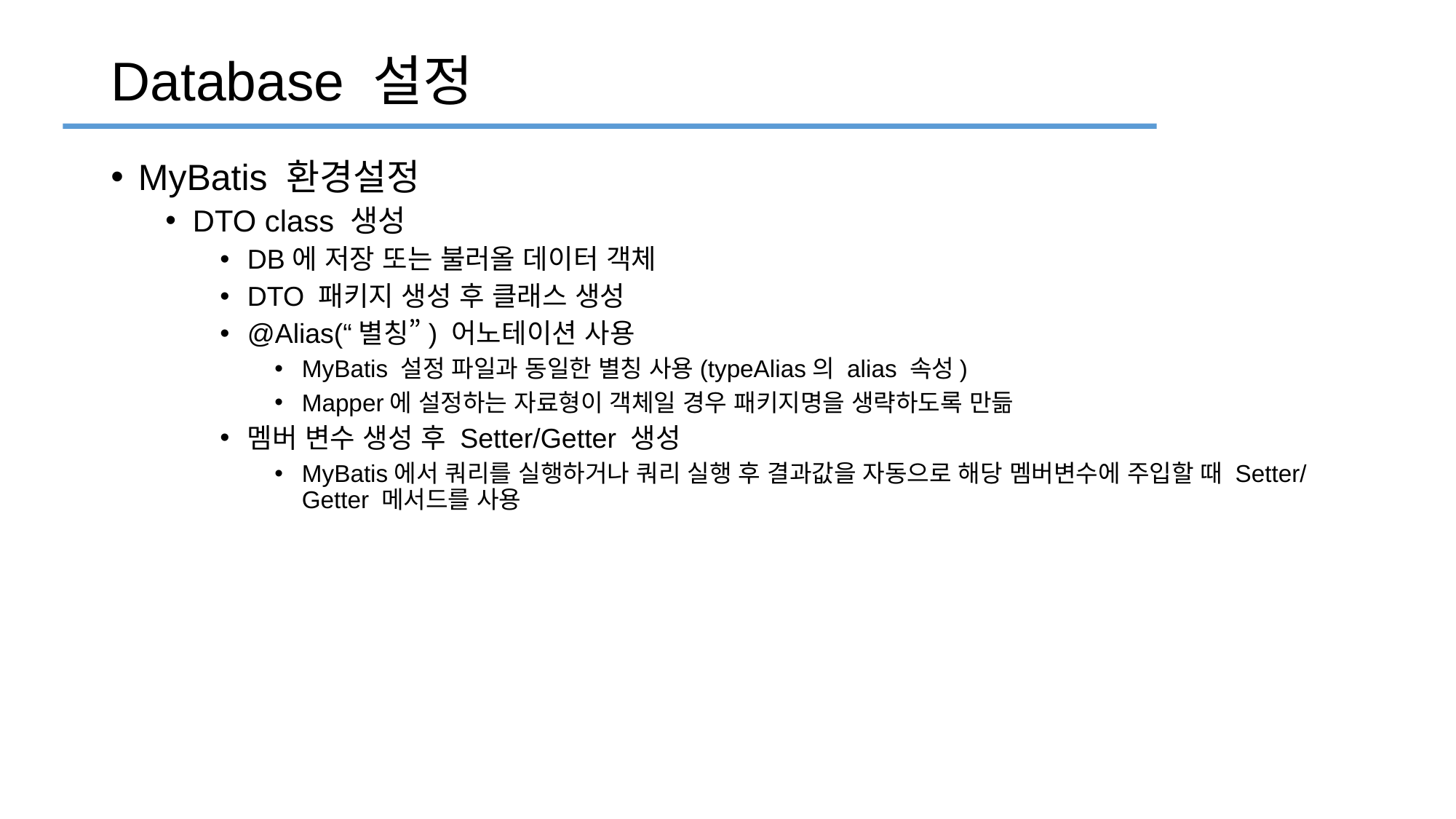

# Database 설정
MyBatis 환경설정
DTO class 생성
DB에 저장 또는 불러올 데이터 객체
DTO 패키지 생성 후 클래스 생성
@Alias(“별칭”) 어노테이션 사용
MyBatis 설정 파일과 동일한 별칭 사용(typeAlias의 alias 속성)
Mapper에 설정하는 자료형이 객체일 경우 패키지명을 생략하도록 만듦
멤버 변수 생성 후 Setter/Getter 생성
MyBatis에서 쿼리를 실행하거나 쿼리 실행 후 결과값을 자동으로 해당 멤버변수에 주입할 때 Setter/Getter 메서드를 사용